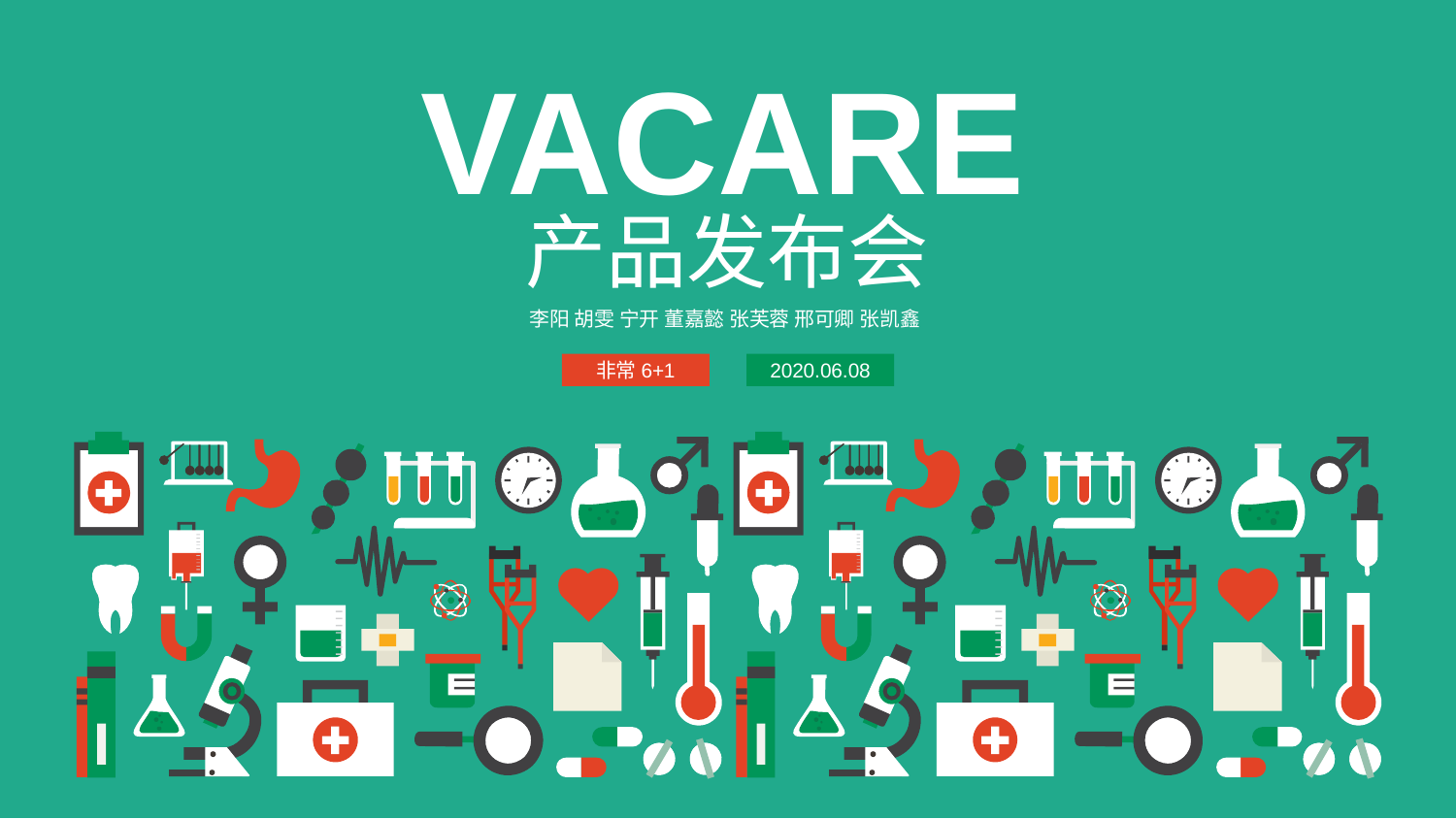

VACARE
产品发布会
李阳 胡雯 宁开 董嘉懿 张芙蓉 邢可卿 张凯鑫
非常6+1
2020.06.08